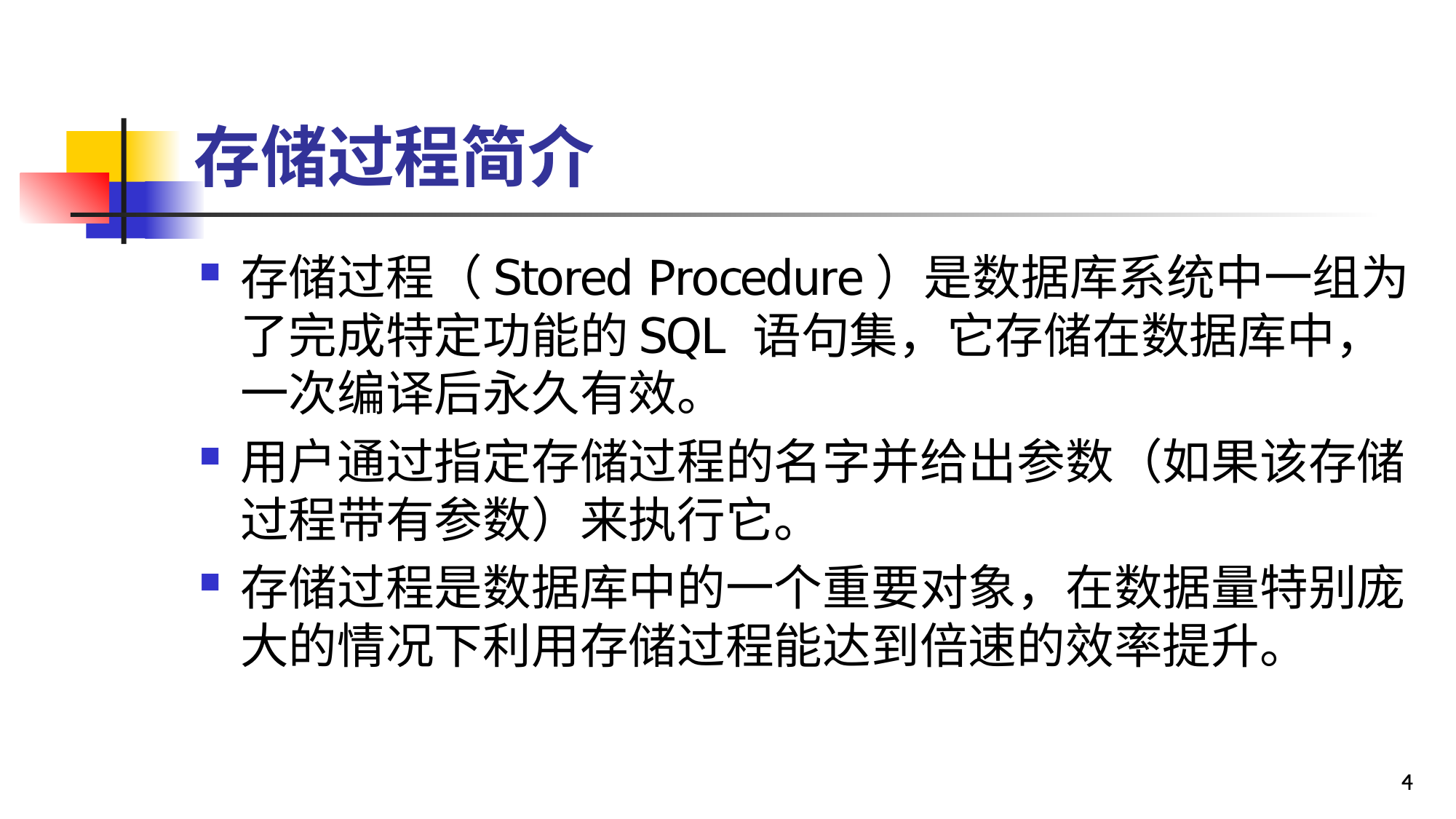

# 存储过程简介
存储过程（Stored Procedure）是数据库系统中一组为了完成特定功能的SQL 语句集，它存储在数据库中，一次编译后永久有效。
用户通过指定存储过程的名字并给出参数（如果该存储过程带有参数）来执行它。
存储过程是数据库中的一个重要对象，在数据量特别庞大的情况下利用存储过程能达到倍速的效率提升。
4